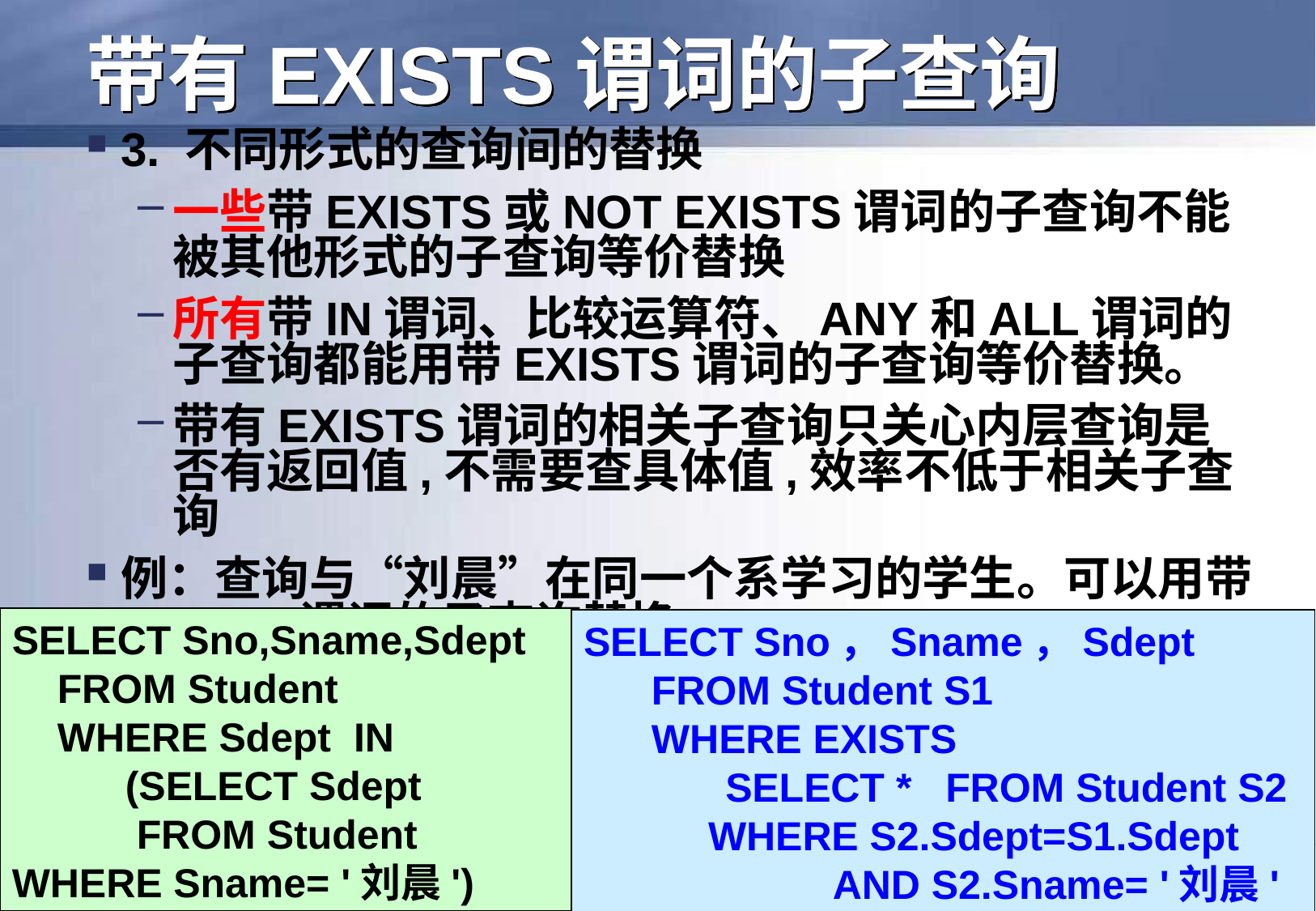

# 带有EXISTS谓词的子查询
3. 不同形式的查询间的替换
一些带EXISTS或NOT EXISTS谓词的子查询不能被其他形式的子查询等价替换
所有带IN谓词、比较运算符、ANY和ALL谓词的子查询都能用带EXISTS谓词的子查询等价替换。
带有EXISTS谓词的相关子查询只关心内层查询是否有返回值,不需要查具体值,效率不低于相关子查询
例：查询与“刘晨”在同一个系学习的学生。可以用带EXISTS谓词的子查询替换：
SELECT Sno,Sname,Sdept
    FROM Student
    WHERE Sdept  IN
          (SELECT Sdept
           FROM Student            WHERE Sname= '刘晨')
SELECT Sno，Sname，Sdept
      FROM Student S1
      WHERE EXISTS
        　 SELECT *   FROM Student S2
           WHERE S2.Sdept=S1.Sdept
                      AND S2.Sname= '刘晨'
103
2023/3/5